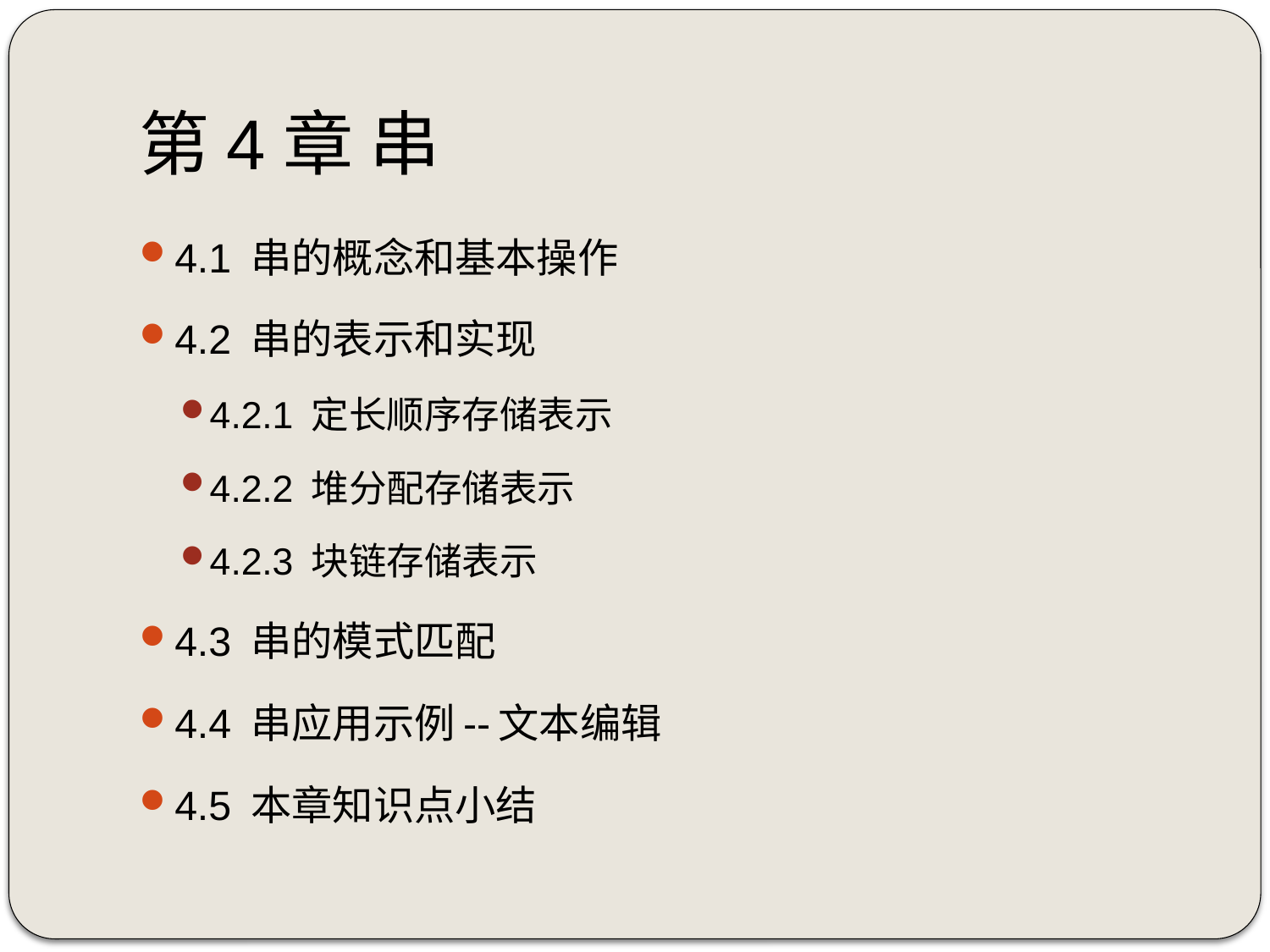

# 第4章 串
4.1 串的概念和基本操作
4.2 串的表示和实现
4.2.1 定长顺序存储表示
4.2.2 堆分配存储表示
4.2.3 块链存储表示
4.3 串的模式匹配
4.4 串应用示例--文本编辑
4.5 本章知识点小结